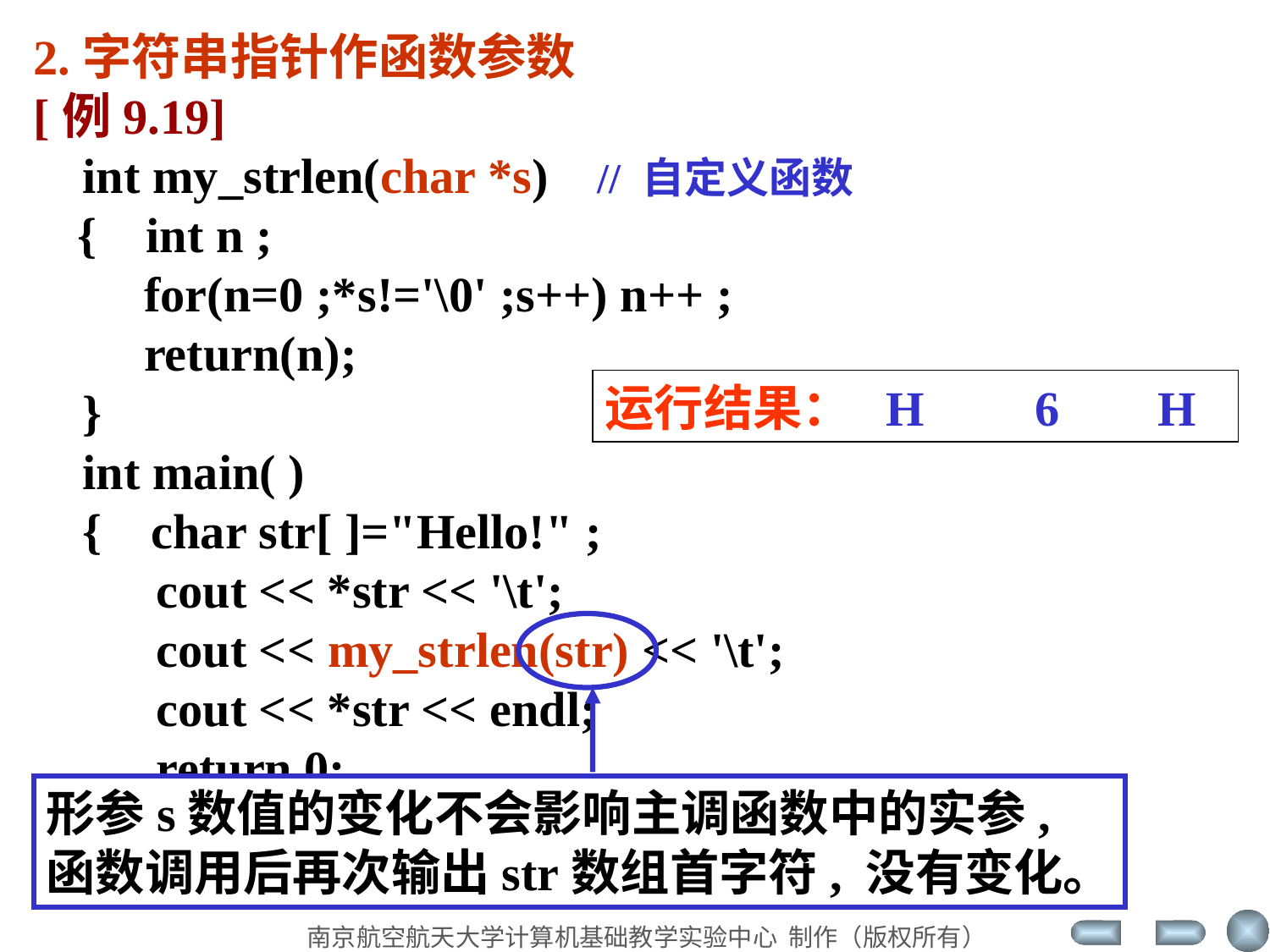

2.字符串指针作函数参数
[例9.19]
    int my_strlen(char *s)    // 自定义函数
    {    int n ;
         for(n=0 ;*s!='\0' ;s++) n++ ;
         return(n);
    }
    int main( )
    {    char str[ ]="Hello!" ;
          cout << *str << '\t';
          cout << my_strlen(str) << '\t';
          cout << *str << endl;
          return 0;
     }
运行结果：  H         6        H

形参s数值的变化不会影响主调函数中的实参,
函数调用后再次输出str数组首字符, 没有变化。